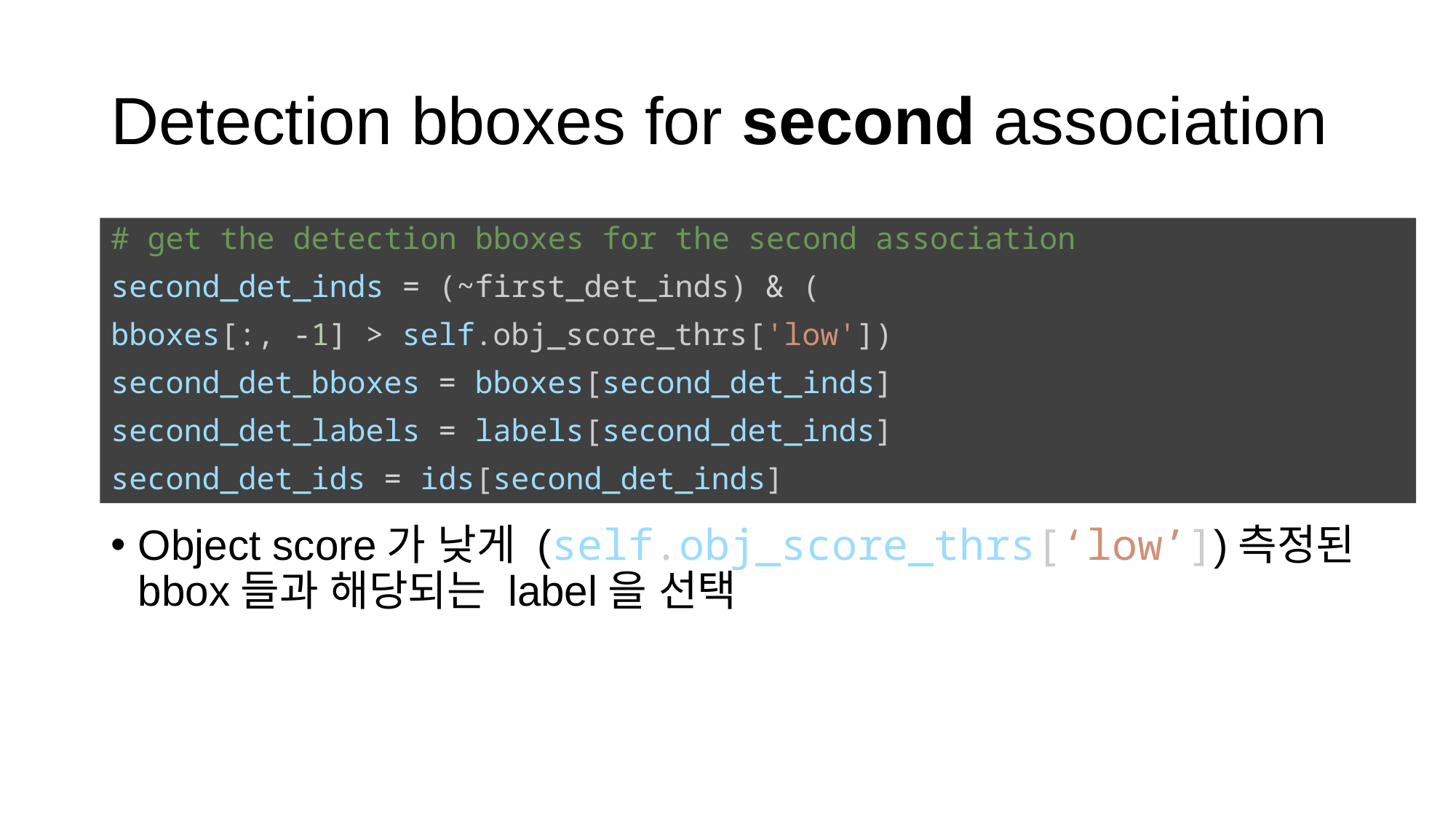

# Detection bboxes for second association
# get the detection bboxes for the second association
second_det_inds = (~first_det_inds) & (
bboxes[:, -1] > self.obj_score_thrs['low'])
second_det_bboxes = bboxes[second_det_inds]
second_det_labels = labels[second_det_inds]
second_det_ids = ids[second_det_inds]

Object score가 낮게 (self.obj_score_thrs[‘low’])측정된 bbox들과 해당되는 label을 선택